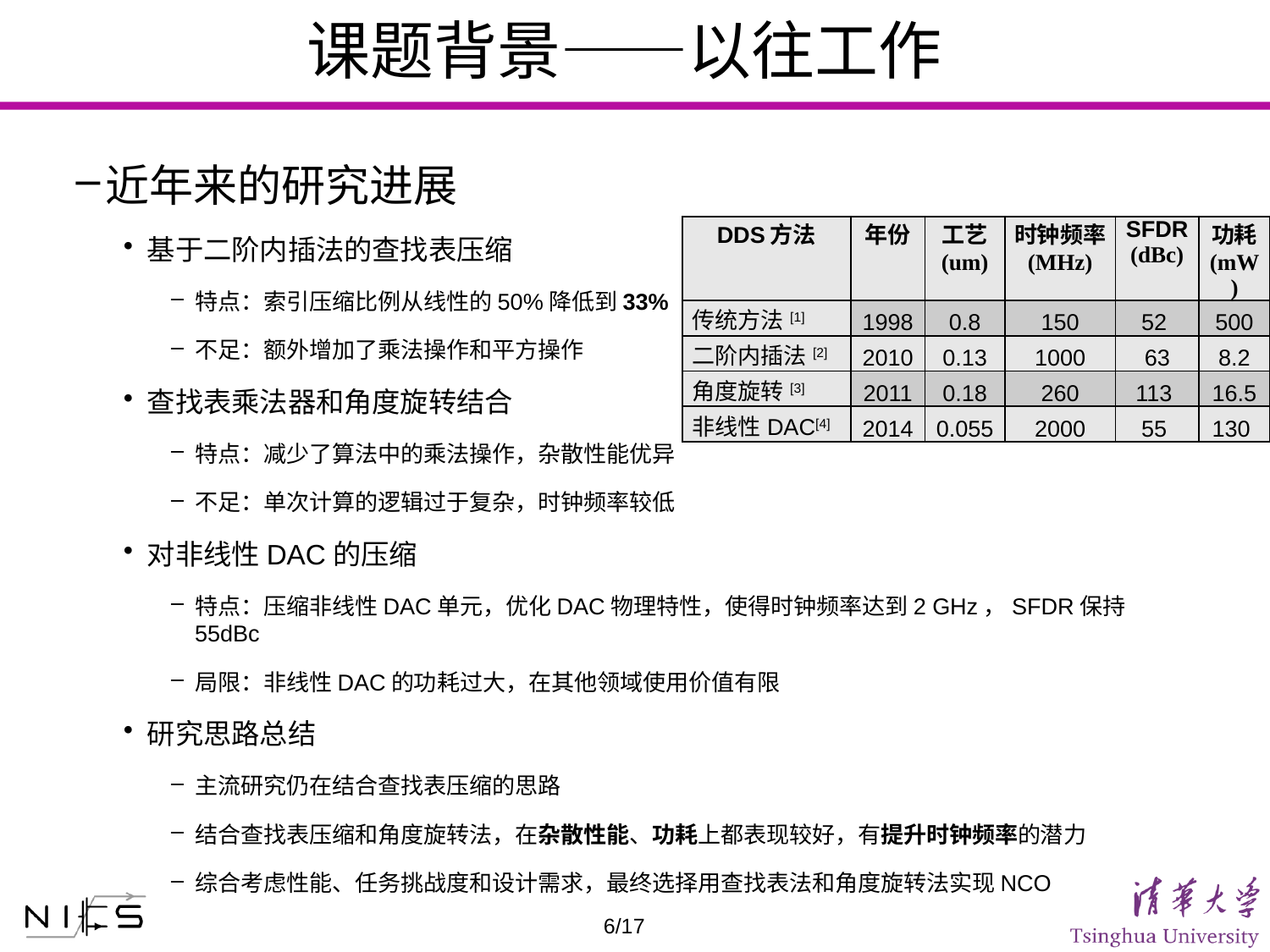

# 课题背景——以往工作
近年来的研究进展
基于二阶内插法的查找表压缩
特点：索引压缩比例从线性的50%降低到33%
不足：额外增加了乘法操作和平方操作
查找表乘法器和角度旋转结合
特点：减少了算法中的乘法操作，杂散性能优异
不足：单次计算的逻辑过于复杂，时钟频率较低
对非线性DAC的压缩
特点：压缩非线性DAC单元，优化DAC物理特性，使得时钟频率达到2 GHz，SFDR保持55dBc
局限：非线性DAC的功耗过大，在其他领域使用价值有限
研究思路总结
主流研究仍在结合查找表压缩的思路
结合查找表压缩和角度旋转法，在杂散性能、功耗上都表现较好，有提升时钟频率的潜力
综合考虑性能、任务挑战度和设计需求，最终选择用查找表法和角度旋转法实现NCO
| DDS方法 | 年份 | 工艺 (um) | 时钟频率 (MHz) | SFDR (dBc) | 功耗 (mW) |
| --- | --- | --- | --- | --- | --- |
| 传统方法[1] | 1998 | 0.8 | 150 | 52 | 500 |
| 二阶内插法[2] | 2010 | 0.13 | 1000 | 63 | 8.2 |
| 角度旋转[3] | 2011 | 0.18 | 260 | 113 | 16.5 |
| 非线性DAC[4] | 2014 | 0.055 | 2000 | 55 | 130 |
6/17